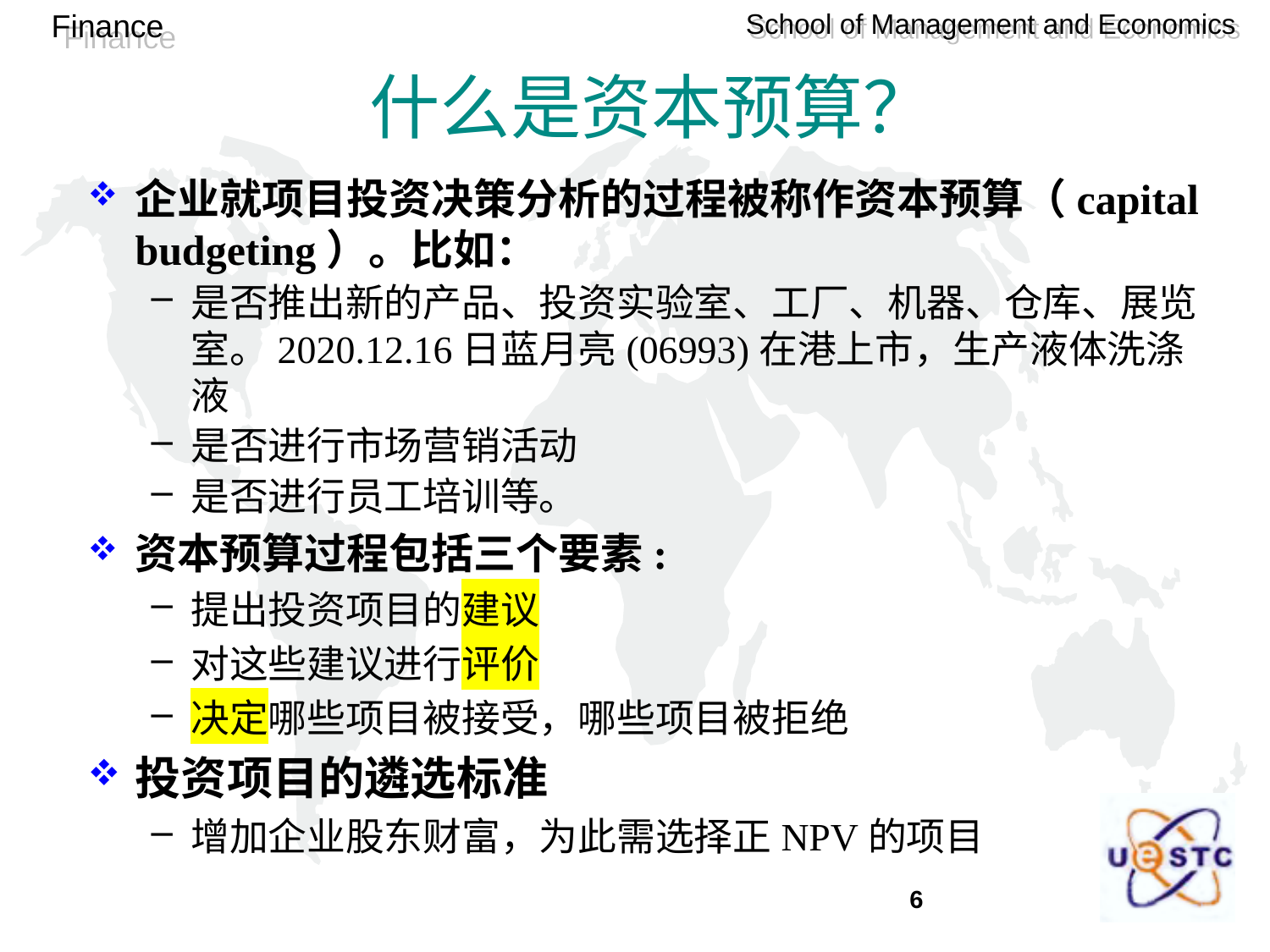

# 什么是资本预算？
企业就项目投资决策分析的过程被称作资本预算（capital budgeting）。比如：
是否推出新的产品、投资实验室、工厂、机器、仓库、展览室。2020.12.16日蓝月亮(06993)在港上市，生产液体洗涤液
是否进行市场营销活动
是否进行员工培训等。
资本预算过程包括三个要素:
提出投资项目的建议
对这些建议进行评价
决定哪些项目被接受，哪些项目被拒绝
投资项目的遴选标准
增加企业股东财富，为此需选择正NPV的项目